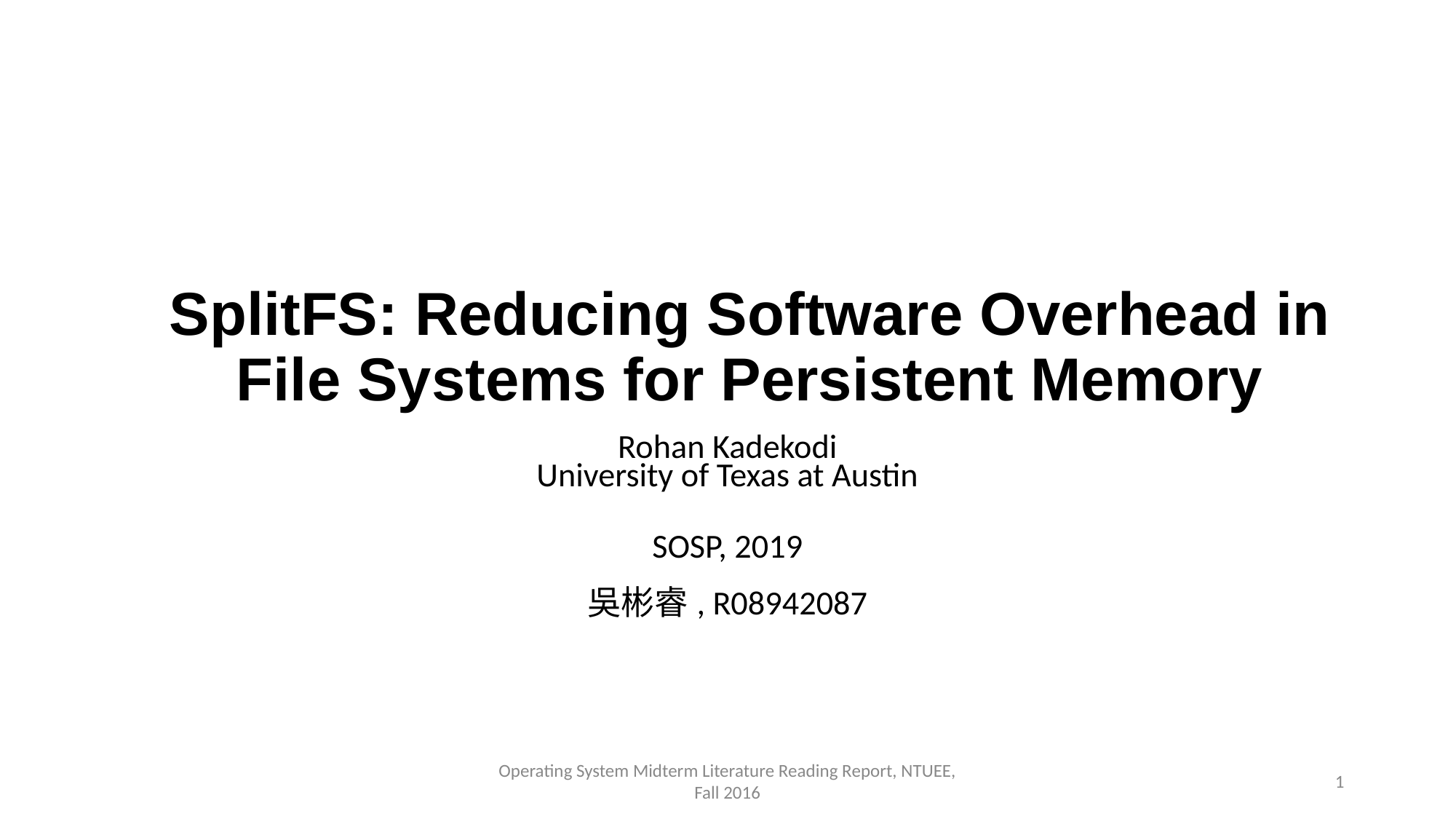

# SplitFS: Reducing Software Overhead in File Systems for Persistent Memory
Rohan Kadekodi
University of Texas at Austin
SOSP, 2019
 
吳彬睿, R08942087
Operating System Midterm Literature Reading Report, NTUEE, Fall 2016
1